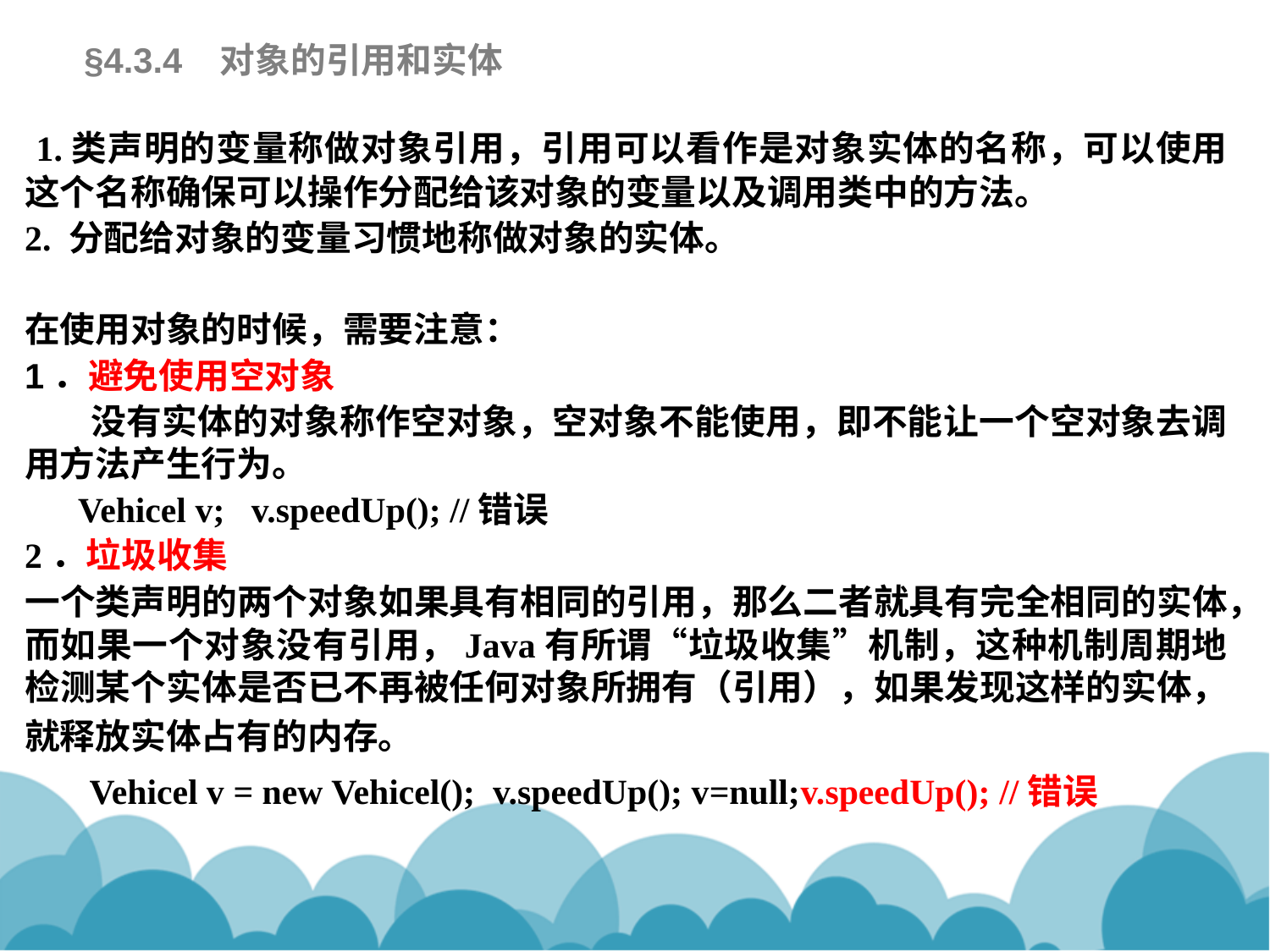

§4.3.4   对象的引用和实体
 1.类声明的变量称做对象引用，引用可以看作是对象实体的名称，可以使用这个名称确保可以操作分配给该对象的变量以及调用类中的方法。
2. 分配给对象的变量习惯地称做对象的实体。

在使用对象的时候，需要注意：
1．避免使用空对象
       没有实体的对象称作空对象，空对象不能使用，即不能让一个空对象去调用方法产生行为。
      Vehicel v;   v.speedUp(); //错误
2．垃圾收集
一个类声明的两个对象如果具有相同的引用，那么二者就具有完全相同的实体，而如果一个对象没有引用，Java有所谓“垃圾收集”机制，这种机制周期地检测某个实体是否已不再被任何对象所拥有（引用），如果发现这样的实体，就释放实体占有的内存。
      Vehicel v = new Vehicel();  v.speedUp(); v=null;v.speedUp(); //错误
29